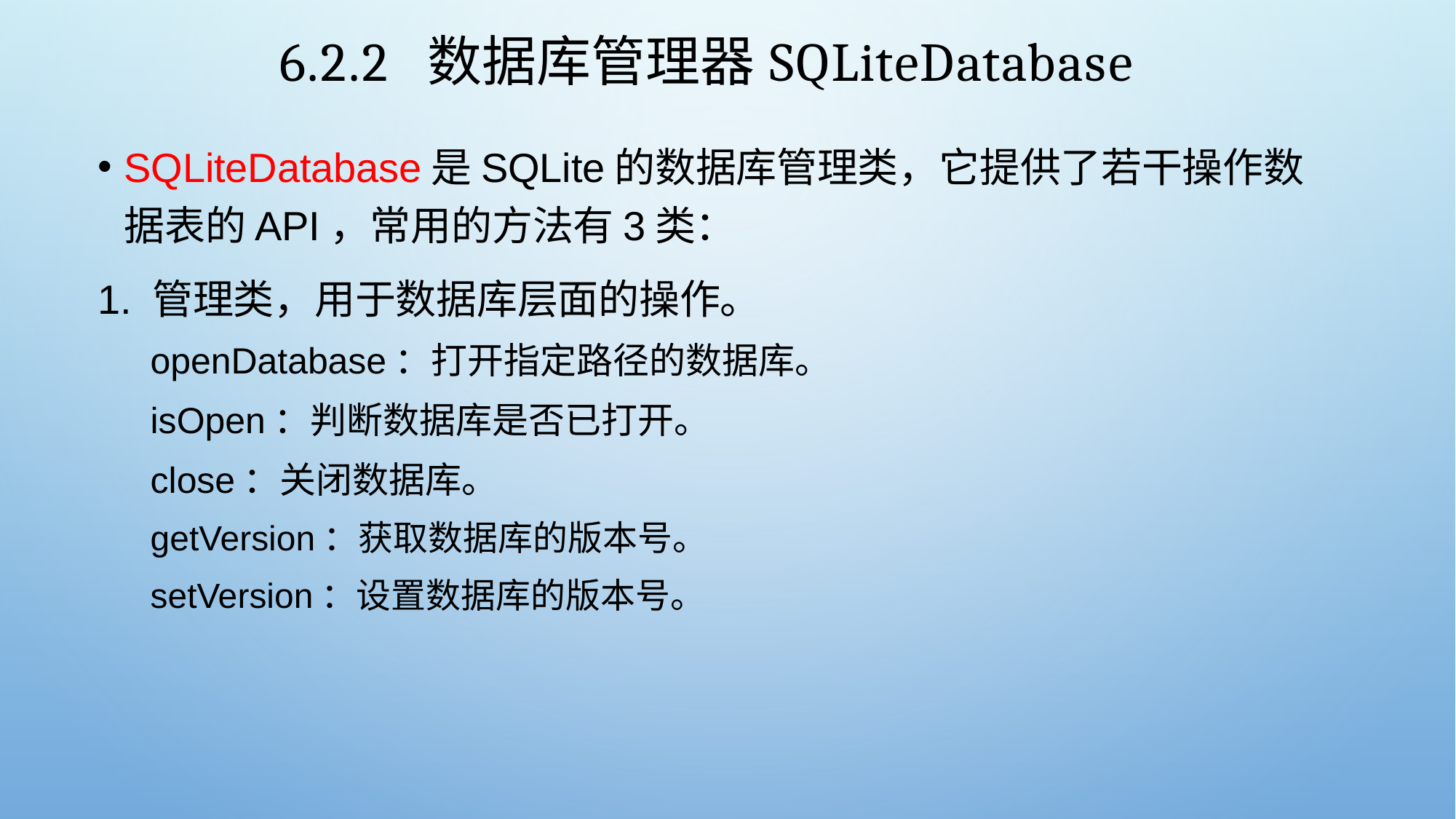

# 6.2.2  数据库管理器SQLiteDatabase
SQLiteDatabase是SQLite的数据库管理类，它提供了若干操作数据表的API，常用的方法有3类：
1. 管理类，用于数据库层面的操作。
openDatabase：打开指定路径的数据库。
isOpen：判断数据库是否已打开。
close：关闭数据库。
getVersion：获取数据库的版本号。
setVersion：设置数据库的版本号。